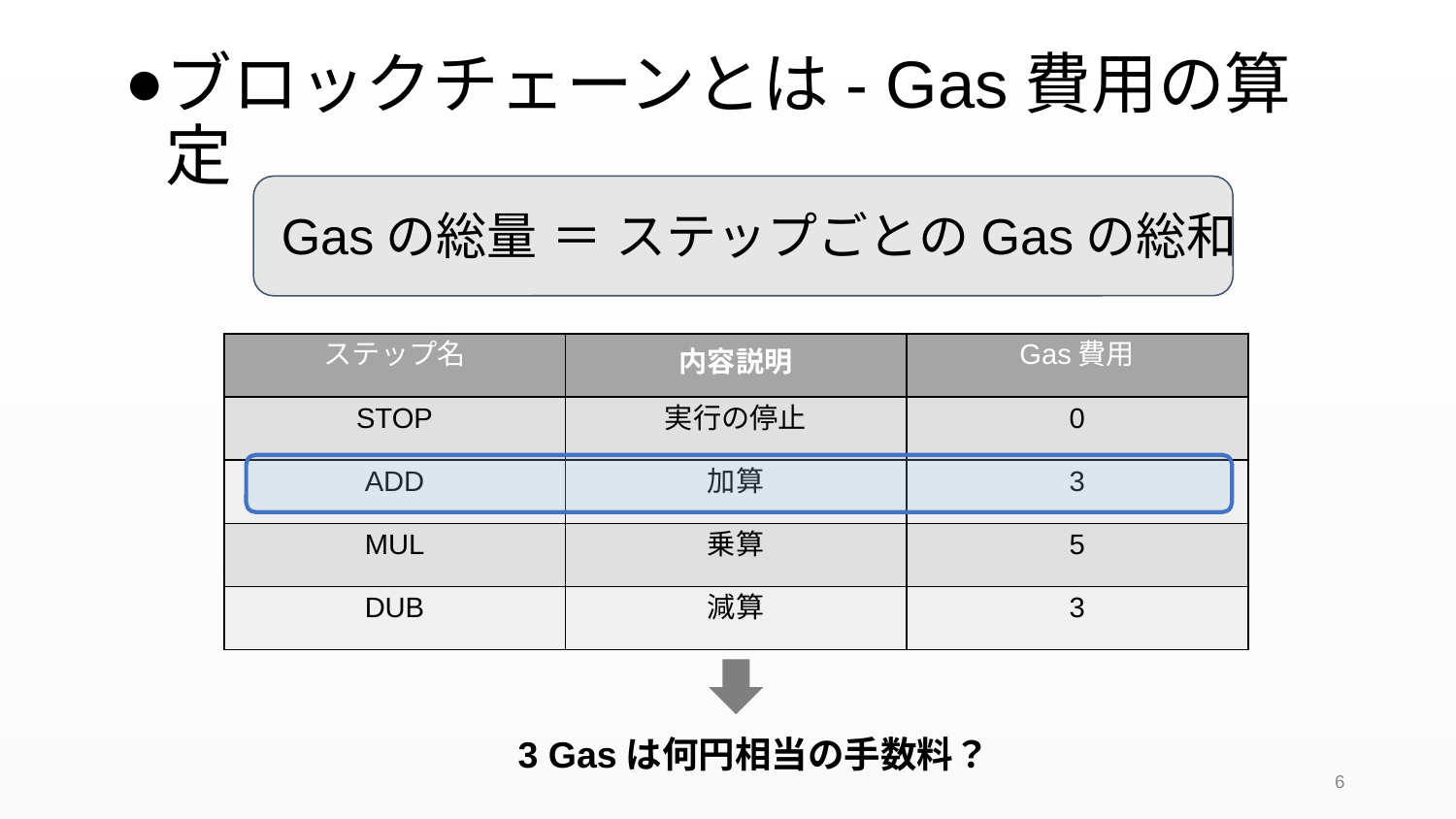

# ブロックチェーンとは- Gas費用の算定

Gasの総量 ＝ ステップごとのGasの総和
| ステップ名 | 内容説明 | Gas費用 |
| --- | --- | --- |
| STOP | 実行の停止 | 0 |
| ADD | 加算 | 3 |
| MUL | 乗算 | 5 |
| DUB | 減算 | 3 |

3 Gasは何円相当の手数料？
6